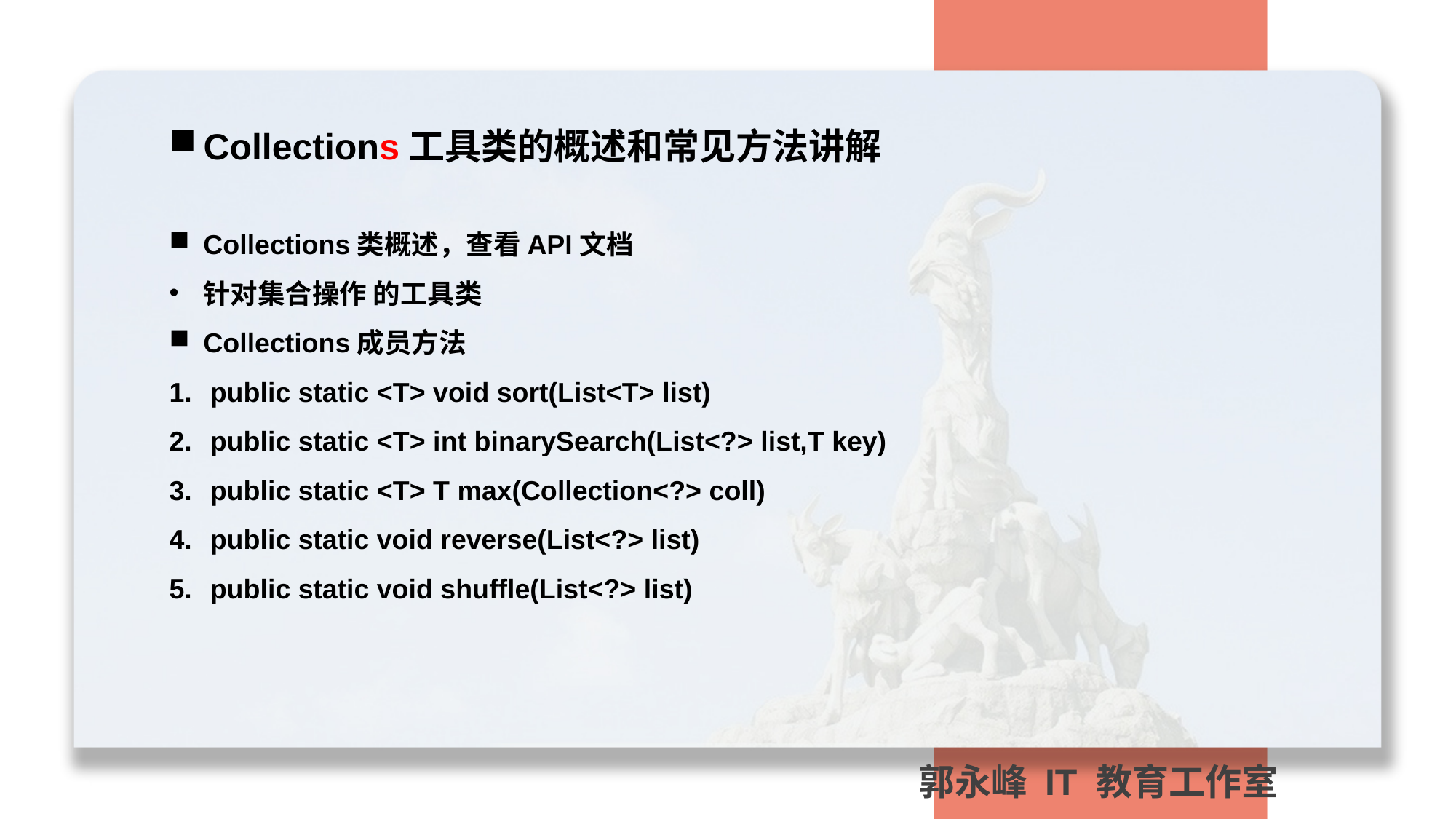

Collections工具类的概述和常见方法讲解
Collections类概述，查看API文档
针对集合操作 的工具类
Collections成员方法
public static <T> void sort(List<T> list)
public static <T> int binarySearch(List<?> list,T key)
public static <T> T max(Collection<?> coll)
public static void reverse(List<?> list)
public static void shuffle(List<?> list)